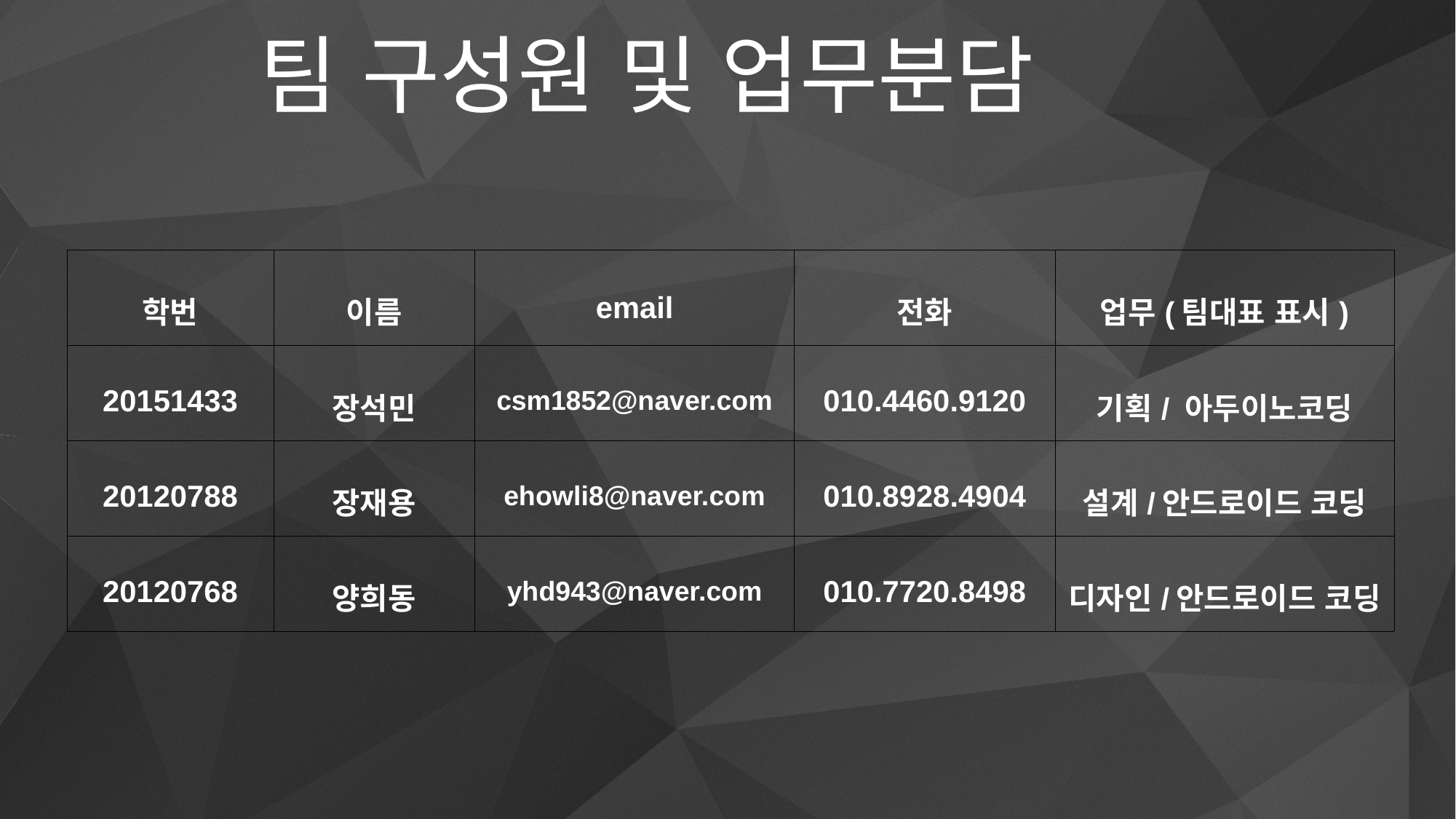

# 팀 구성원 및 업무분담
| 학번 | 이름 | email | 전화 | 업무(팀대표 표시) |
| --- | --- | --- | --- | --- |
| 20151433 | 장석민 | csm1852@naver.com | 010.4460.9120 | 기획/ 아두이노코딩 |
| 20120788 | 장재용 | ehowli8@naver.com | 010.8928.4904 | 설계/안드로이드 코딩 |
| 20120768 | 양희동 | yhd943@naver.com | 010.7720.8498 | 디자인/안드로이드 코딩 |